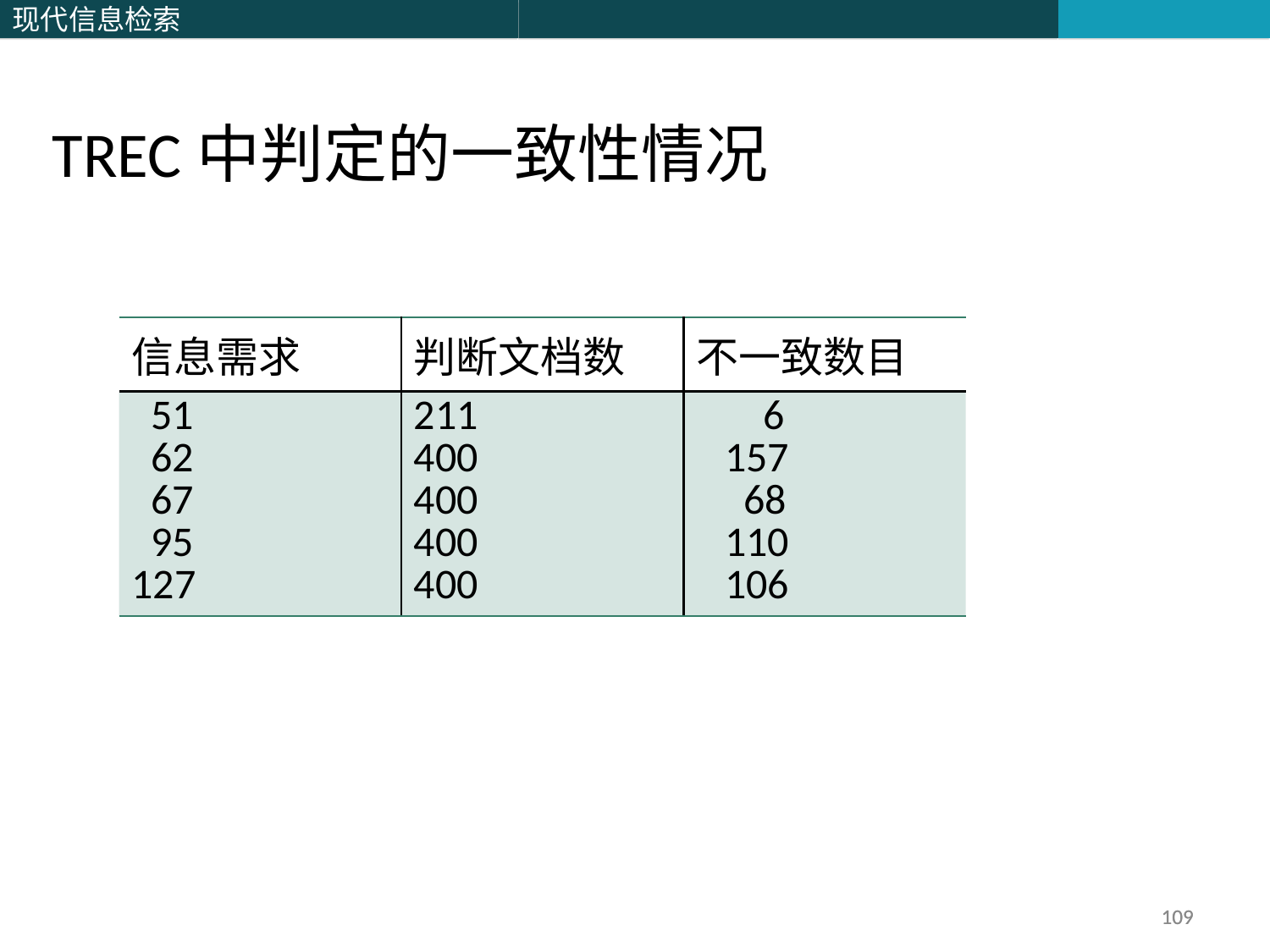

TREC中判定的一致性情况

| 信息需求 | 判断文档数 | 不一致数目 |
| --- | --- | --- |
| 51 62 67 95 127 | 211 400 400 400 400 | 6 157 68 110 106 |
109
109